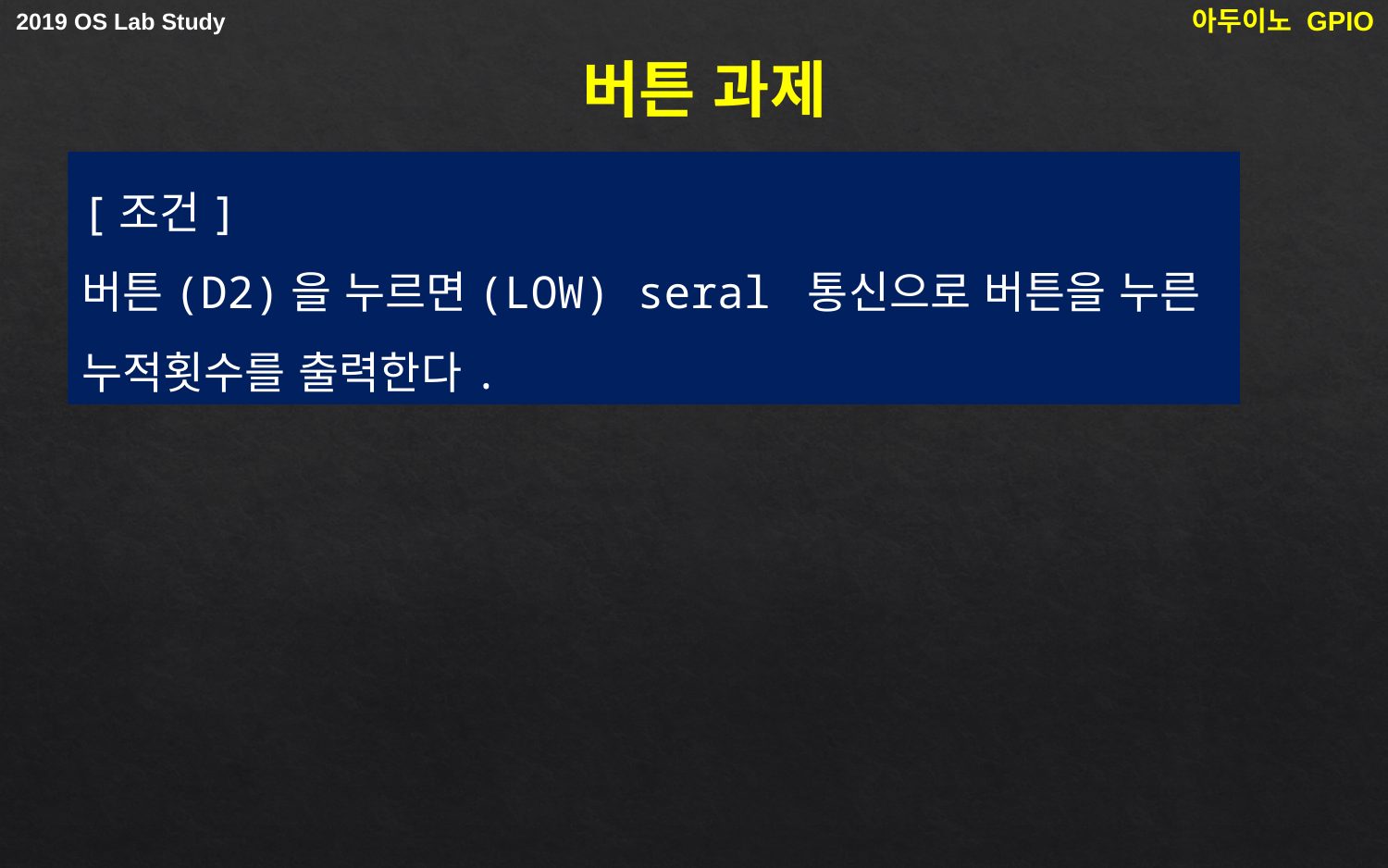

2019 OS Lab Study
아두이노 GPIO
버튼 과제
[조건]
버튼(D2)을 누르면(LOW) seral 통신으로 버튼을 누른 누적횟수를 출력한다.